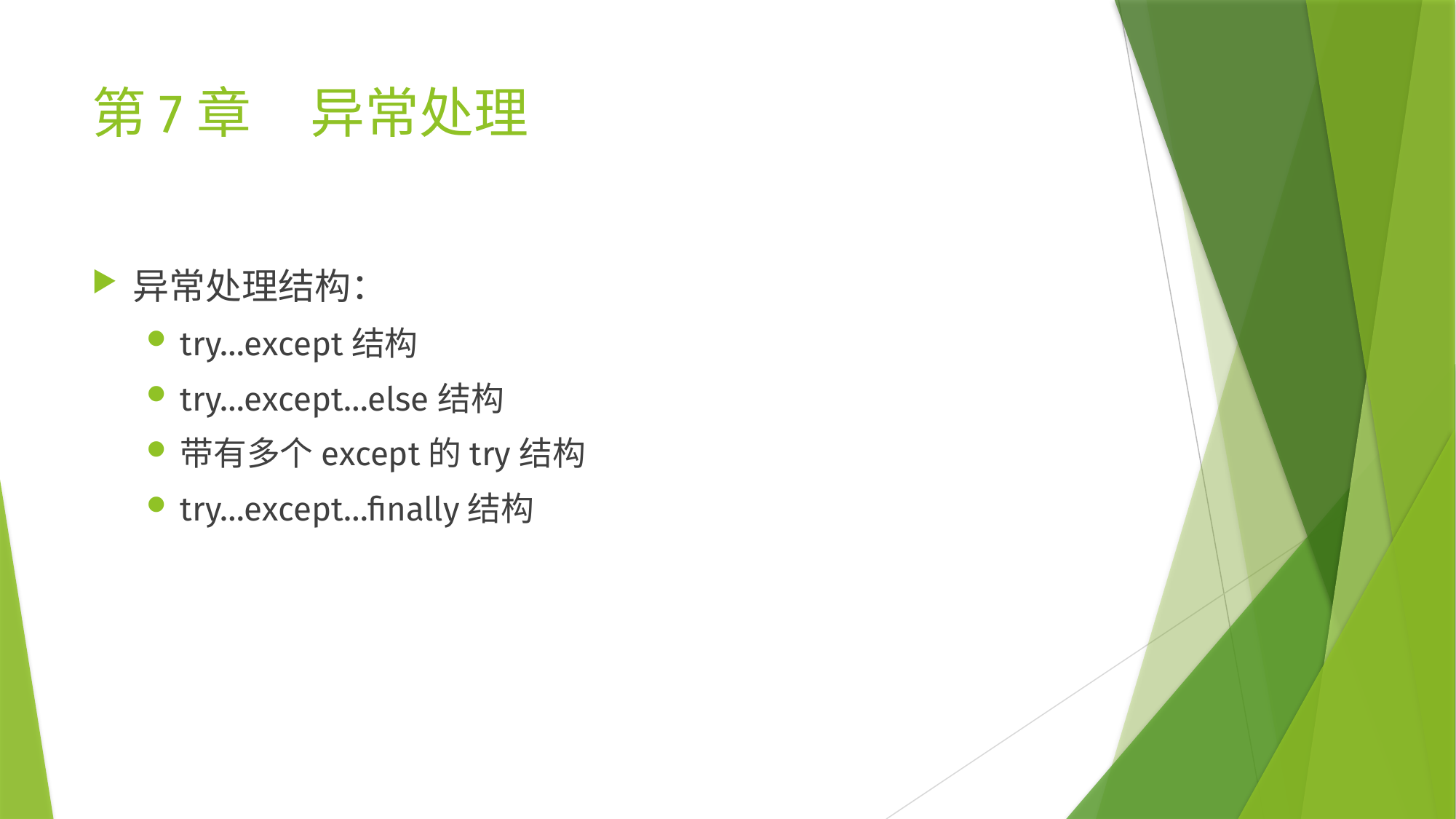

# 第7章	异常处理
异常处理结构：
try…except结构
try…except…else结构
带有多个except的try结构
try…except…finally结构